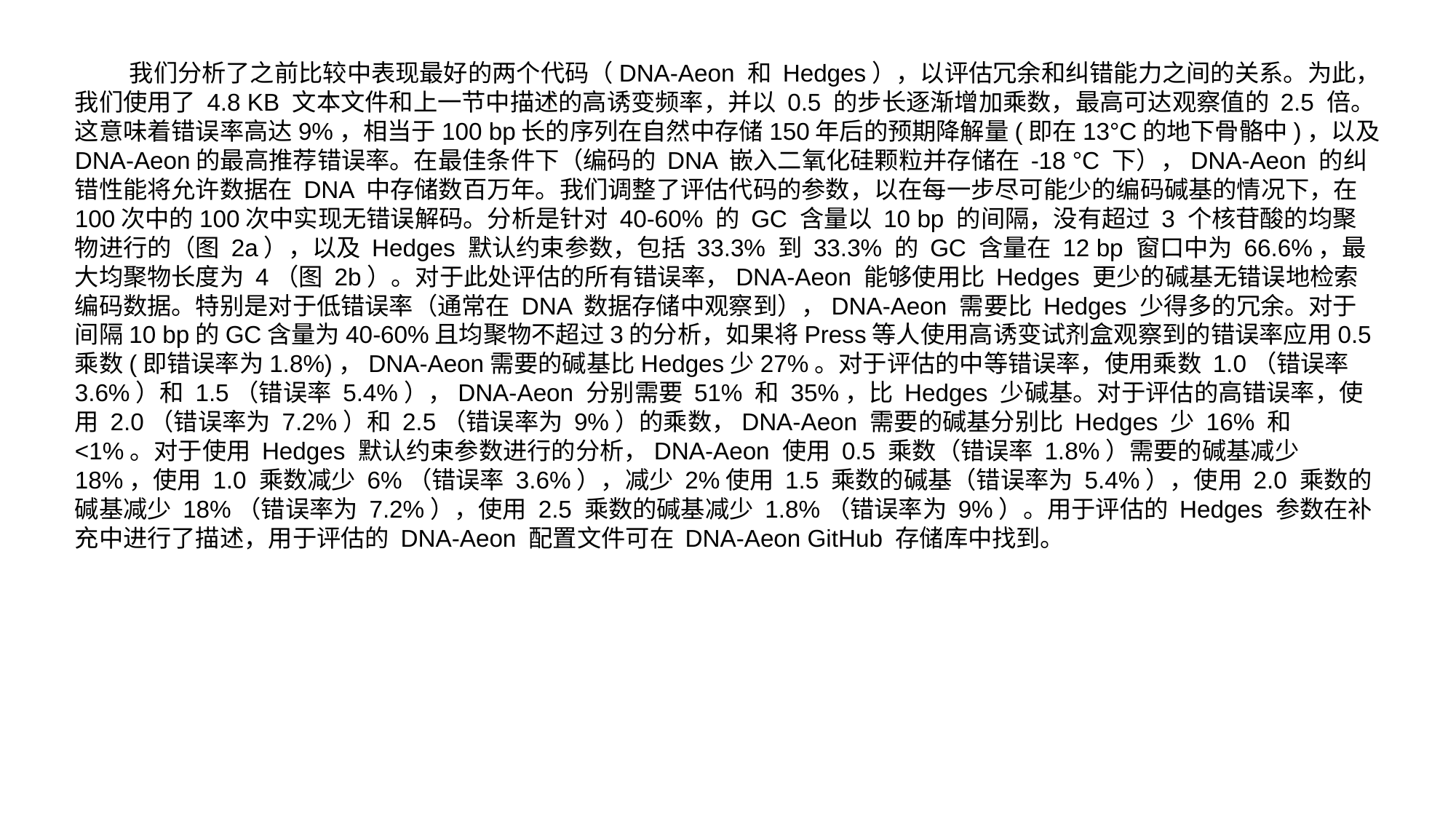

我们分析了之前比较中表现最好的两个代码（DNA-Aeon 和 Hedges），以评估冗余和纠错能力之间的关系。为此，我们使用了 4.8 KB 文本文件和上一节中描述的高诱变频率，并以 0.5 的步长逐渐增加乘数，最高可达观察值的 2.5 倍。这意味着错误率高达9%，相当于100 bp长的序列在自然中存储150年后的预期降解量(即在13°C的地下骨骼中)，以及DNA-Aeon的最高推荐错误率。在最佳条件下（编码的 DNA 嵌入二氧化硅颗粒并存储在 -18 °C 下），DNA-Aeon 的纠错性能将允许数据在 DNA 中存储数百万年。我们调整了评估代码的参数，以在每一步尽可能少的编码碱基的情况下，在100次中的100次中实现无错误解码。分析是针对 40-60% 的 GC 含量以 10 bp 的间隔，没有超过 3 个核苷酸的均聚物进行的（图 2a），以及 Hedges 默认约束参数，包括 33.3% 到 33.3% 的 GC 含量在 12 bp 窗口中为 66.6%，最大均聚物长度为 4（图 2b）。对于此处评估的所有错误率，DNA-Aeon 能够使用比 Hedges 更少的碱基无错误地检索编码数据。特别是对于低错误率（通常在 DNA 数据存储中观察到），DNA-Aeon 需要比 Hedges 少得多的冗余。对于间隔10 bp的GC含量为40-60%且均聚物不超过3的分析，如果将Press等人使用高诱变试剂盒观察到的错误率应用0.5乘数(即错误率为1.8%)，DNA-Aeon需要的碱基比Hedges少27%。对于评估的中等错误率，使用乘数 1.0（错误率 3.6%）和 1.5（错误率 5.4%），DNA-Aeon 分别需要 51% 和 35%，比 Hedges 少碱基。对于评估的高错误率，使用 2.0（错误率为 7.2%）和 2.5（错误率为 9%）的乘数，DNA-Aeon 需要的碱基分别比 Hedges 少 16% 和 <1%。对于使用 Hedges 默认约束参数进行的分析，DNA-Aeon 使用 0.5 乘数（错误率 1.8%）需要的碱基减少 18%，使用 1.0 乘数减少 6%（错误率 3.6%），减少 2%使用 1.5 乘数的碱基（错误率为 5.4%），使用 2.0 乘数的碱基减少 18%（错误率为 7.2%），使用 2.5 乘数的碱基减少 1.8%（错误率为 9%）。用于评估的 Hedges 参数在补充中进行了描述，用于评估的 DNA-Aeon 配置文件可在 DNA-Aeon GitHub 存储库中找到。